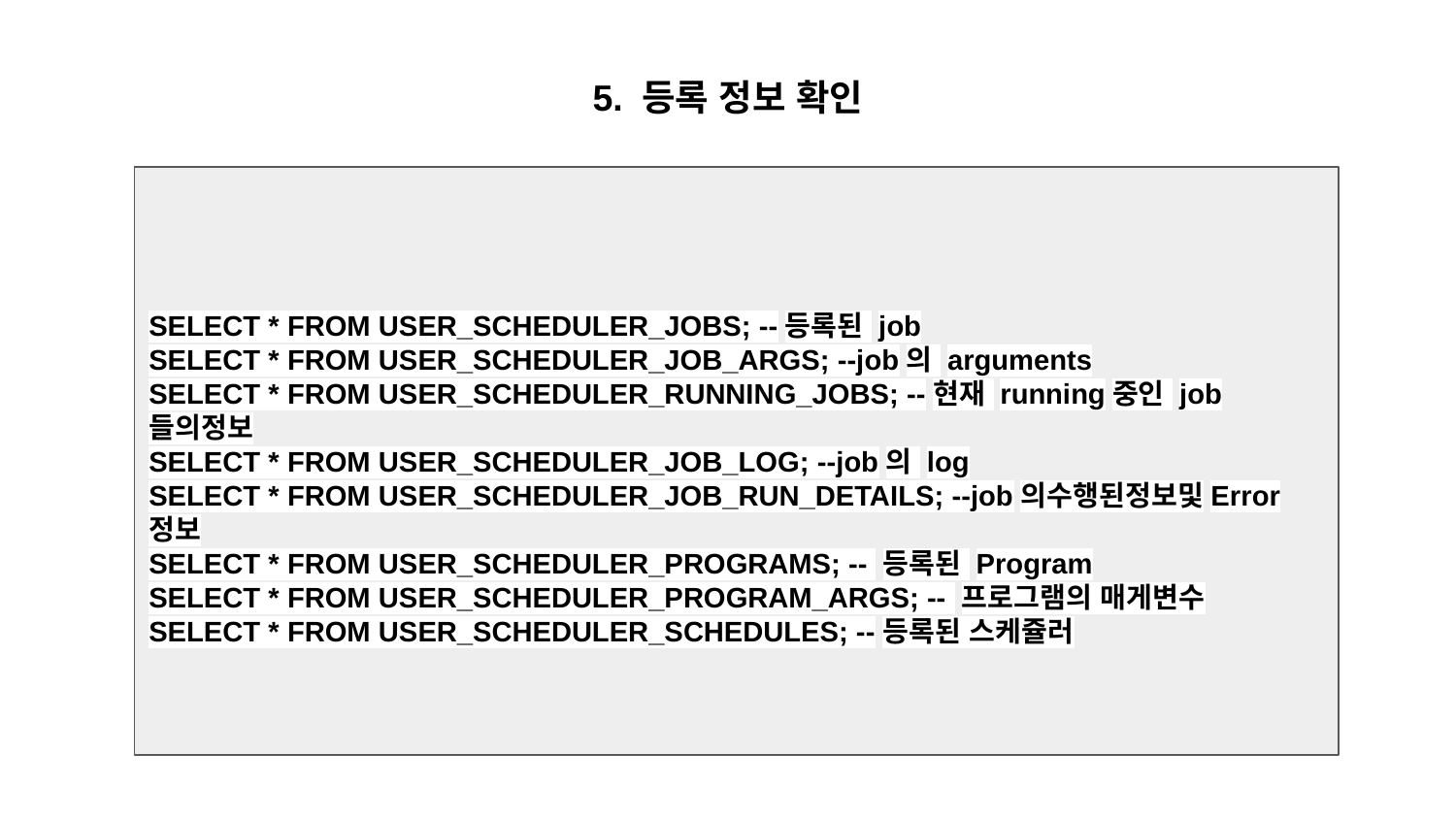

5. 등록 정보 확인

SELECT * FROM USER_SCHEDULER_JOBS; --등록된 job
SELECT * FROM USER_SCHEDULER_JOB_ARGS; --job의 arguments
SELECT * FROM USER_SCHEDULER_RUNNING_JOBS; --현재 running중인 job들의정보
SELECT * FROM USER_SCHEDULER_JOB_LOG; --job의 log
SELECT * FROM USER_SCHEDULER_JOB_RUN_DETAILS; --job의수행된정보및Error 정보
SELECT * FROM USER_SCHEDULER_PROGRAMS; -- 등록된 Program
SELECT * FROM USER_SCHEDULER_PROGRAM_ARGS; -- 프로그램의 매게변수
SELECT * FROM USER_SCHEDULER_SCHEDULES; --등록된 스케쥴러